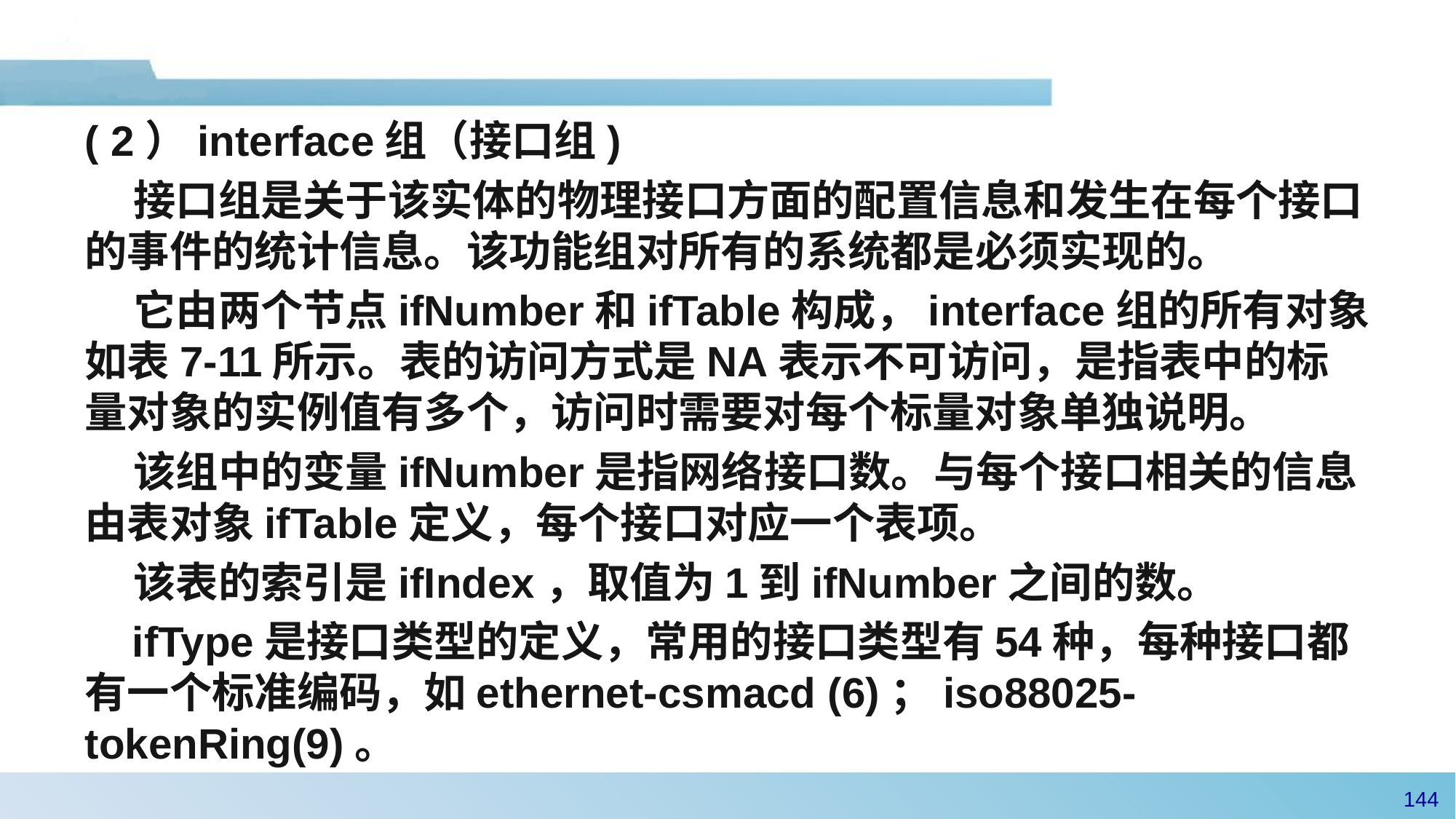

( 2）interface组（接口组)
    接口组是关于该实体的物理接口方面的配置信息和发生在每个接口的事件的统计信息。该功能组对所有的系统都是必须实现的。
    它由两个节点ifNumber和ifTable构成，interface组的所有对象如表7-11所示。表的访问方式是NA表示不可访问，是指表中的标量对象的实例值有多个，访问时需要对每个标量对象单独说明。
    该组中的变量ifNumber是指网络接口数。与每个接口相关的信息由表对象ifTable定义，每个接口对应一个表项。
    该表的索引是ifIndex，取值为1到ifNumber之间的数。
    ifType是接口类型的定义，常用的接口类型有54种，每种接口都有一个标准编码，如ethernet-csmacd (6)；iso88025-tokenRing(9)。
144